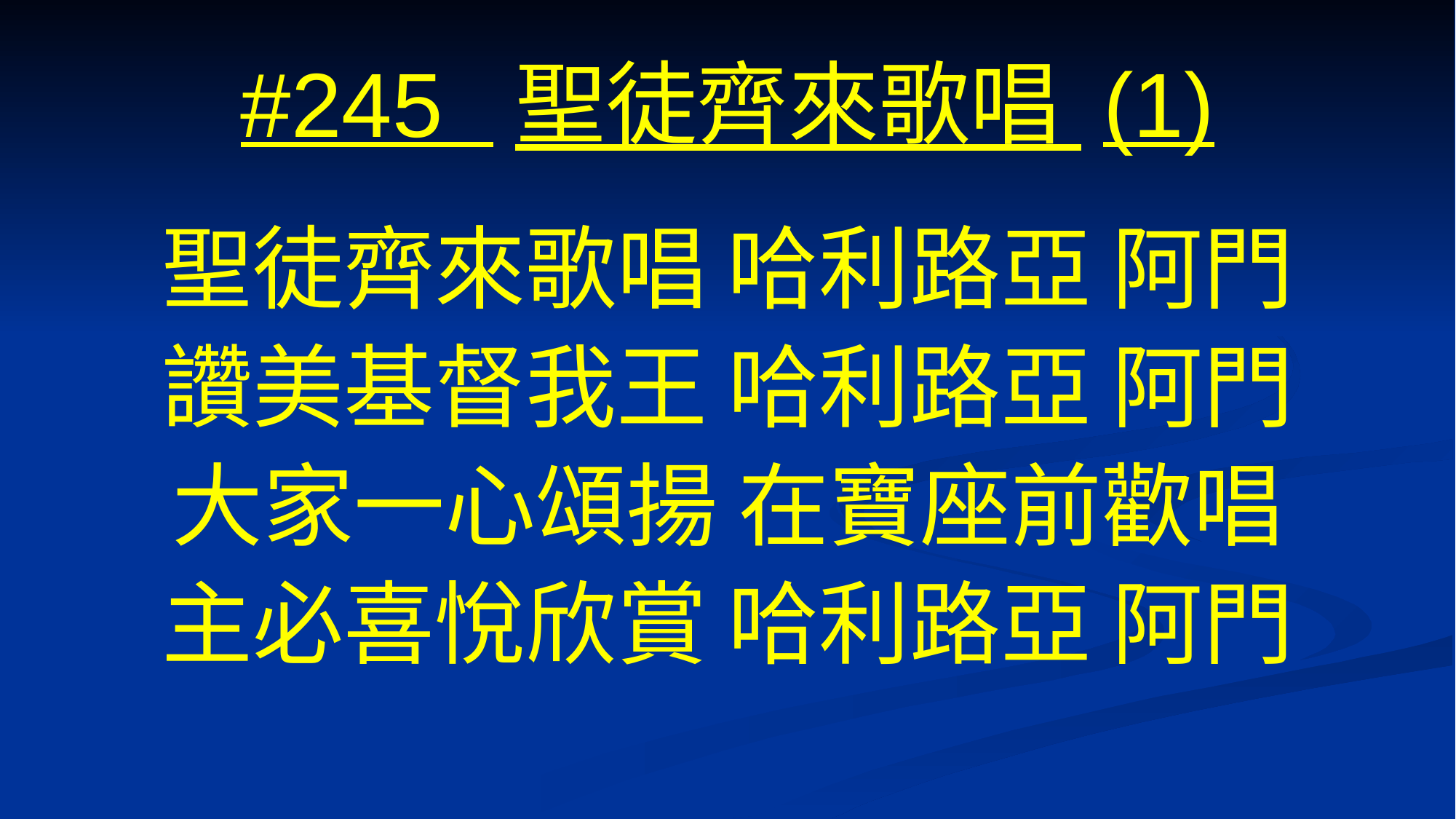

# #245  聖徒齊來歌唱 (1)
聖徒齊來歌唱 哈利路亞 阿門
讚美基督我王 哈利路亞 阿門
大家一心頌揚 在寶座前歡唱
主必喜悅欣賞 哈利路亞 阿門